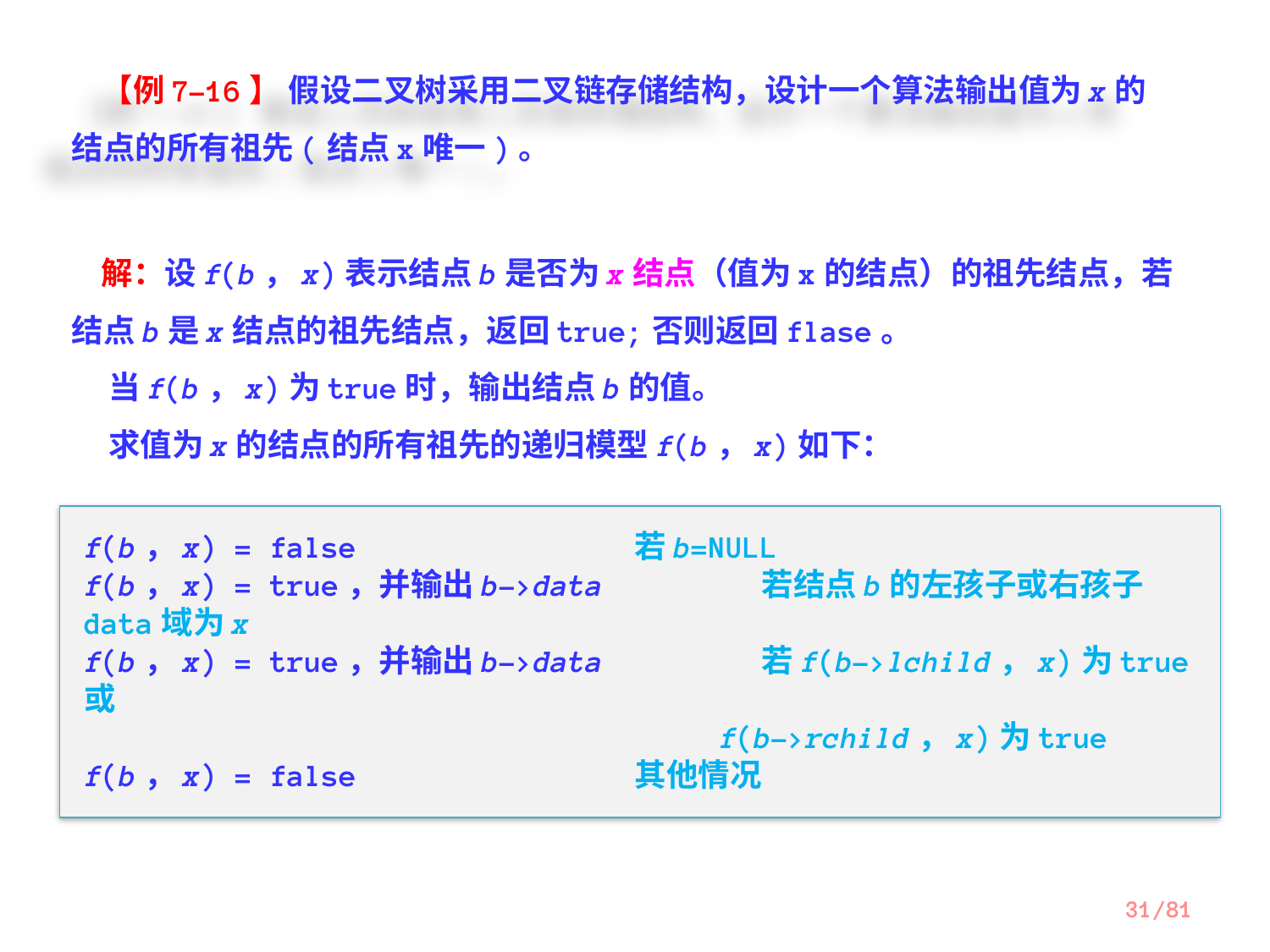

【例7-16】 假设二叉树采用二叉链存储结构，设计一个算法输出值为x的结点的所有祖先(结点x唯一)。
   解：设f(b，x)表示结点b是否为x结点（值为x的结点）的祖先结点，若结点b是x结点的祖先结点，返回true;否则返回flase。
    当f(b，x)为true时，输出结点b的值。
    求值为x的结点的所有祖先的递归模型f(b，x)如下：
f(b，x) = false		  若b=NULL
f(b，x) = true，并输出b->data	  若结点b的左孩子或右孩子data域为x
f(b，x) = true，并输出b->data	  若f(b->lchild，x)为true或
					f(b->rchild，x)为true
f(b，x) = false		  其他情况
31/81